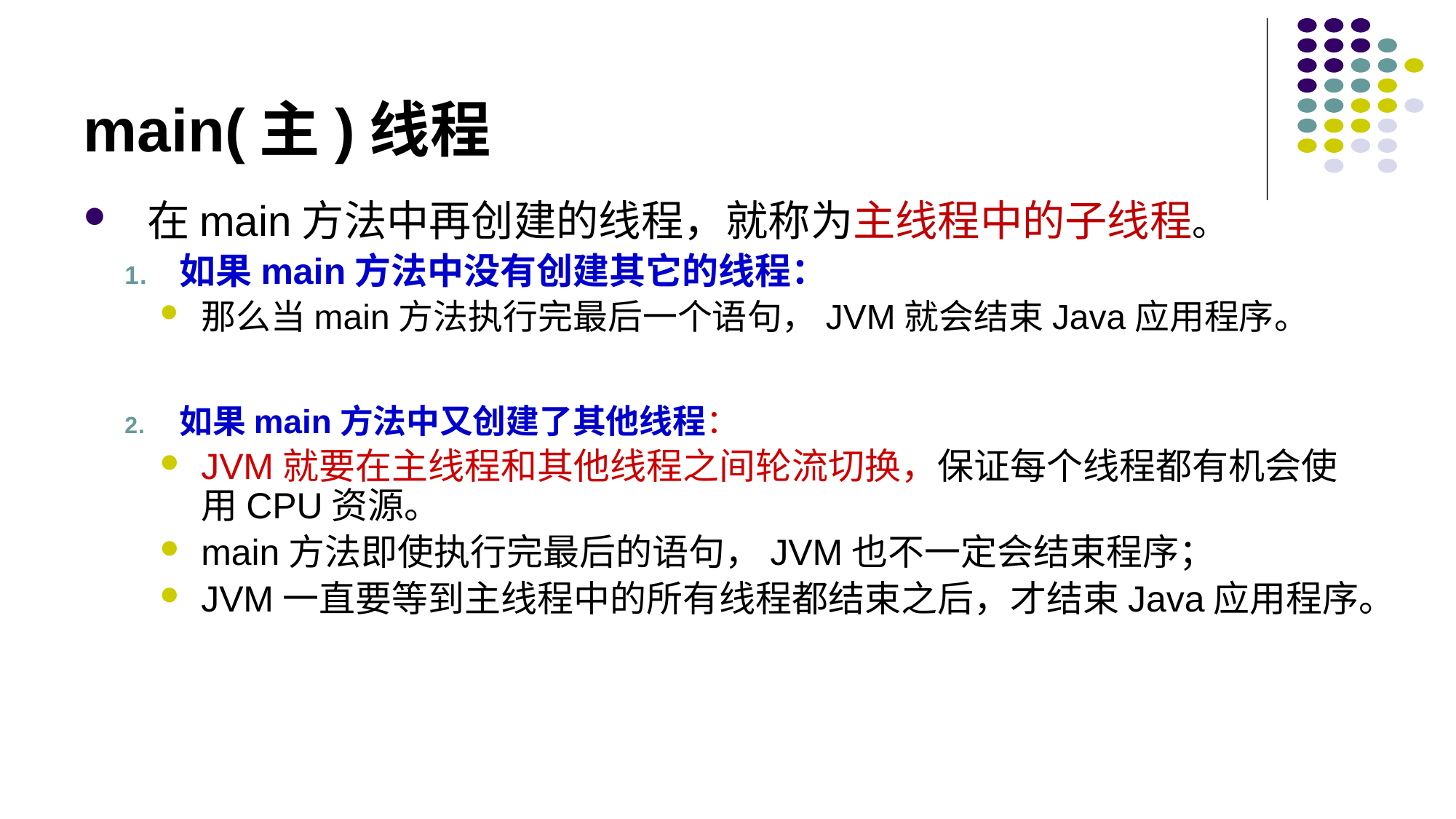

# main(主)线程
在main方法中再创建的线程，就称为主线程中的子线程。
如果main方法中没有创建其它的线程：
那么当main方法执行完最后一个语句，JVM就会结束Java应用程序。

如果main方法中又创建了其他线程：
JVM就要在主线程和其他线程之间轮流切换，保证每个线程都有机会使用CPU资源。
main方法即使执行完最后的语句，JVM也不一定会结束程序；
JVM一直要等到主线程中的所有线程都结束之后，才结束Java应用程序。

11